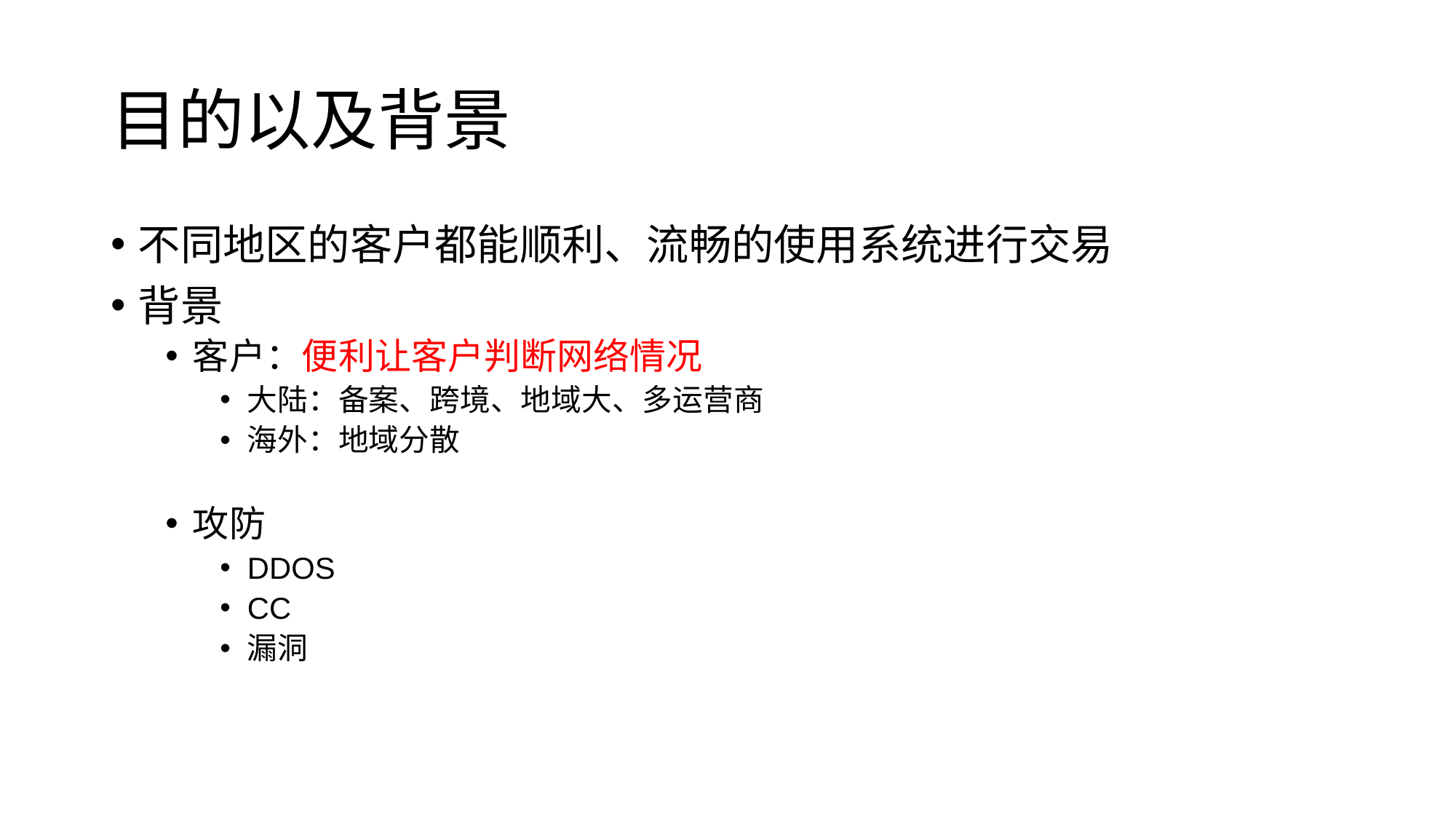

# 目的以及背景
不同地区的客户都能顺利、流畅的使用系统进行交易
背景
客户：便利让客户判断网络情况
大陆：备案、跨境、地域大、多运营商
海外：地域分散

攻防
DDOS
CC
漏洞